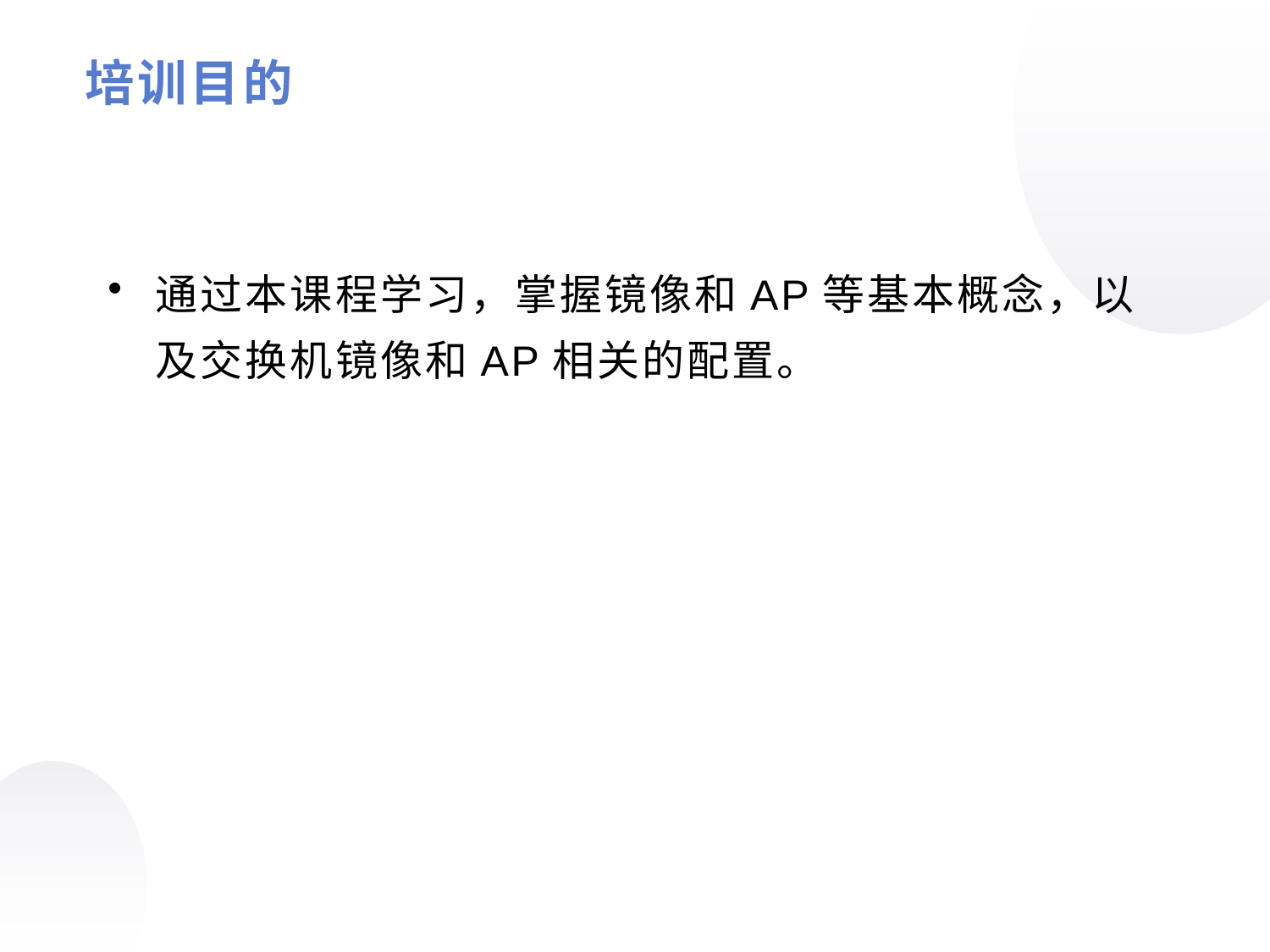

培训目的
通过本课程学习，掌握镜像和AP等基本概念，以及交换机镜像和AP相关的配置。